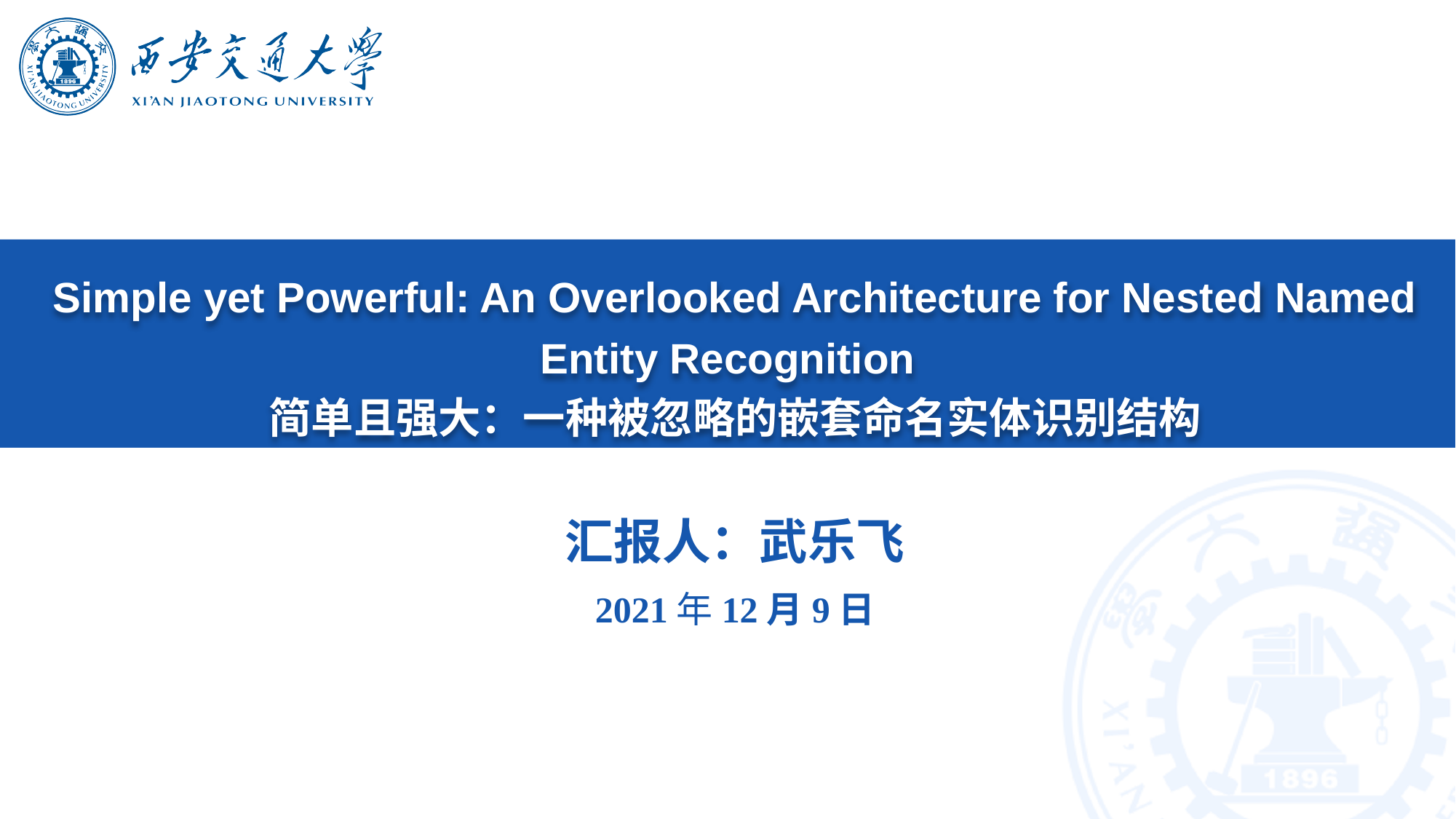

Simple yet Powerful: An Overlooked Architecture for Nested Named Entity Recognition
简单且强大：一种被忽略的嵌套命名实体识别结构
汇报人：武乐飞
2021年12月9日